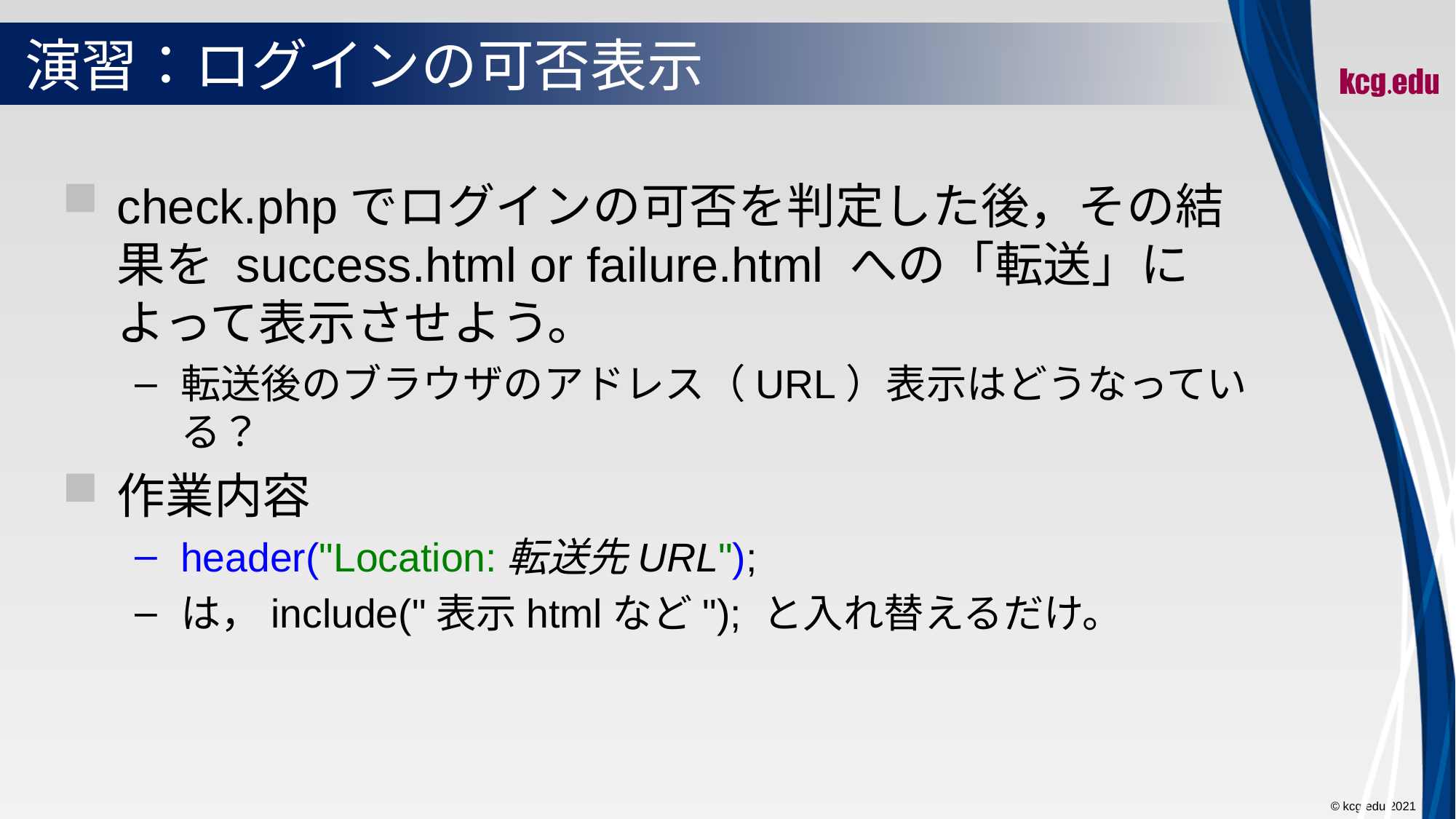

# 演習：ログインの可否表示
check.phpでログインの可否を判定した後，その結果を success.html or failure.html への「転送」によって表示させよう。
転送後のブラウザのアドレス（URL）表示はどうなっている？
作業内容
header("Location:転送先URL");
は，include("表示htmlなど"); と入れ替えるだけ。